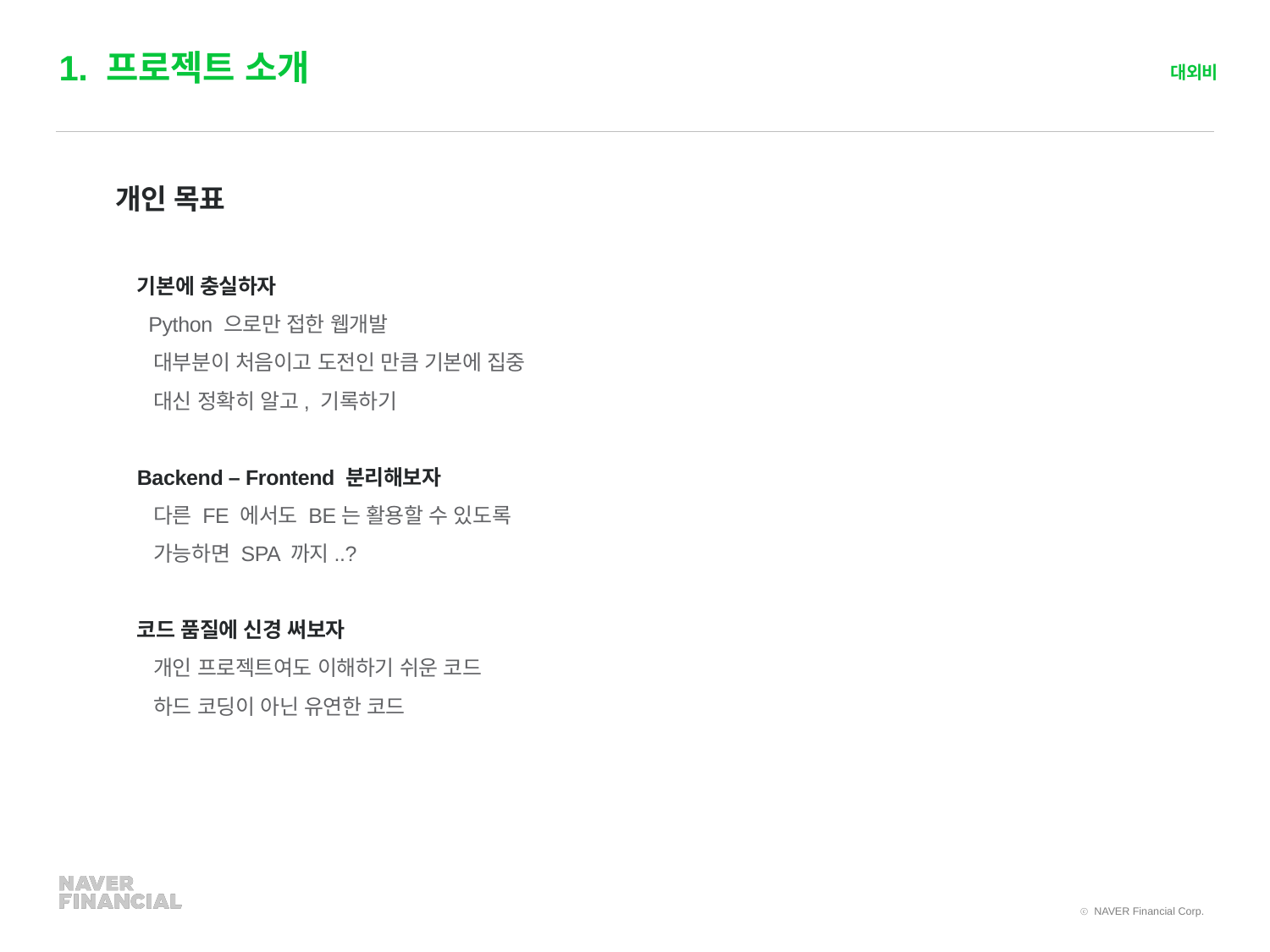

1. 프로젝트 소개
대외비
개인 목표

기본에 충실하자
  Python 으로만 접한 웹개발
  대부분이 처음이고 도전인 만큼 기본에 집중
  대신 정확히 알고, 기록하기

Backend – Frontend 분리해보자
  다른 FE 에서도 BE는 활용할 수 있도록
  가능하면 SPA 까지..?

코드 품질에 신경 써보자
  개인 프로젝트여도 이해하기 쉬운 코드
  하드 코딩이 아닌 유연한 코드